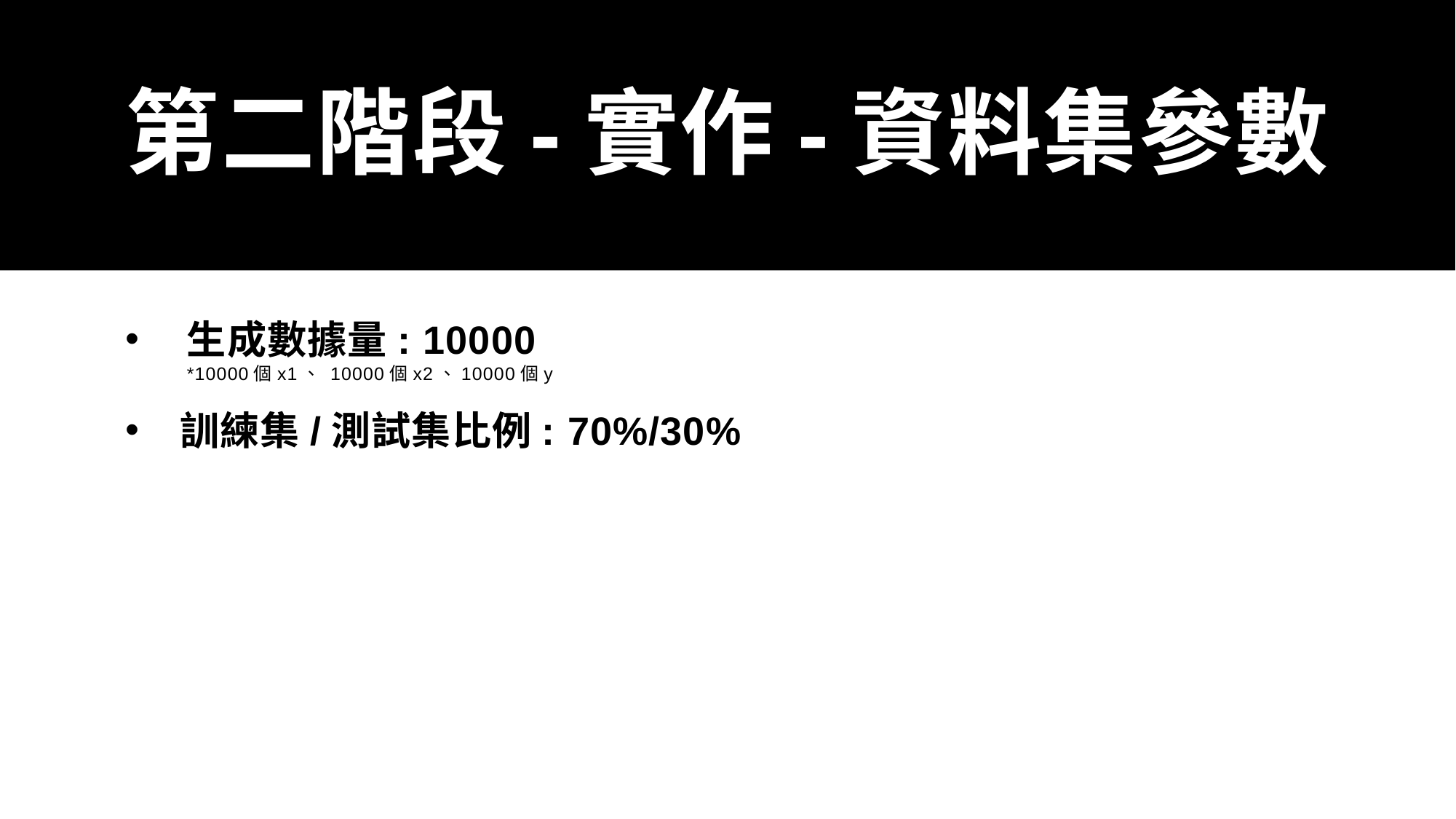

# 第二階段-實作-資料集參數
生成數據量: 10000
*10000個x1、 10000個x2、10000個y
訓練集/測試集比例: 70%/30%